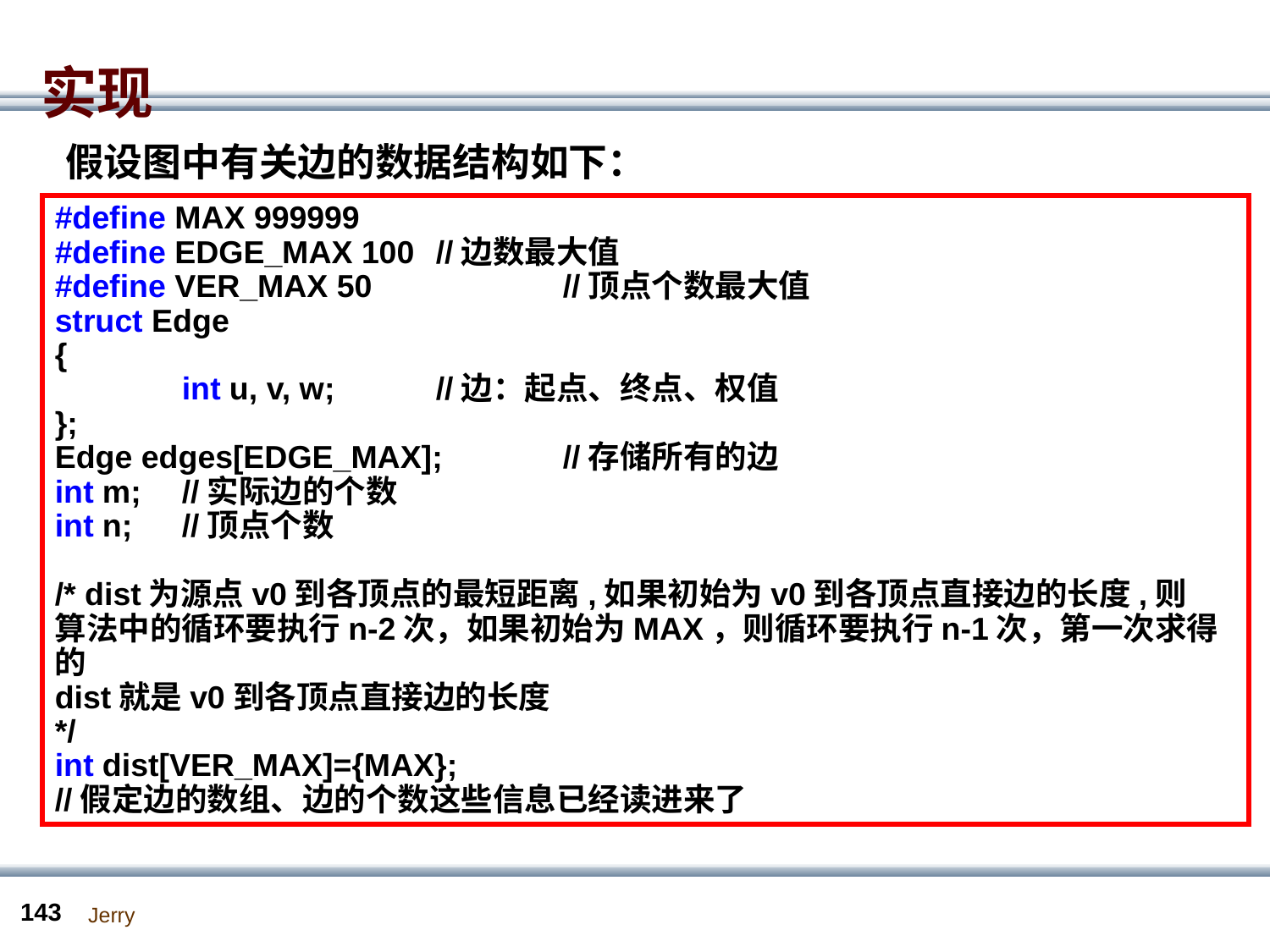

# 实现
假设图中有关边的数据结构如下：
#define MAX 999999
#define EDGE_MAX 100	//边数最大值
#define VER_MAX 50		//顶点个数最大值
struct Edge
{
	int u, v, w;	//边：起点、终点、权值
};
Edge edges[EDGE_MAX];	//存储所有的边
int m;	//实际边的个数
int n;	//顶点个数

/* dist为源点v0到各顶点的最短距离,如果初始为v0到各顶点直接边的长度,则
算法中的循环要执行n-2次，如果初始为MAX，则循环要执行n-1次，第一次求得的
dist就是v0到各顶点直接边的长度
*/
int dist[VER_MAX]={MAX};
//假定边的数组、边的个数这些信息已经读进来了